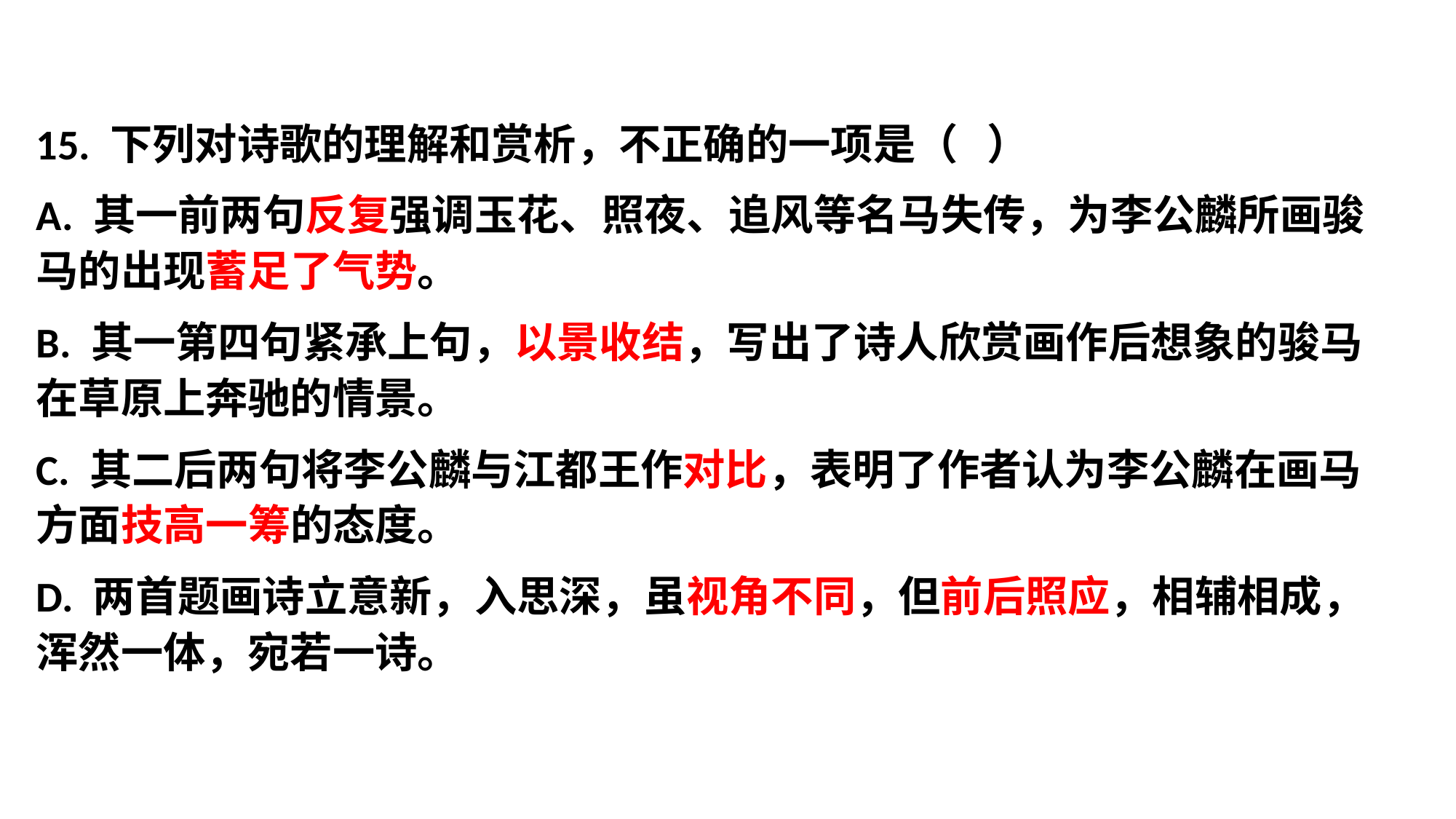

15. 下列对诗歌的理解和赏析，不正确的一项是（   ）
A. 其一前两句反复强调玉花、照夜、追风等名马失传，为李公麟所画骏马的出现蓄足了气势。
B. 其一第四句紧承上句，以景收结，写出了诗人欣赏画作后想象的骏马在草原上奔驰的情景。
C. 其二后两句将李公麟与江都王作对比，表明了作者认为李公麟在画马方面技高一筹的态度。
D. 两首题画诗立意新，入思深，虽视角不同，但前后照应，相辅相成，浑然一体，宛若一诗。